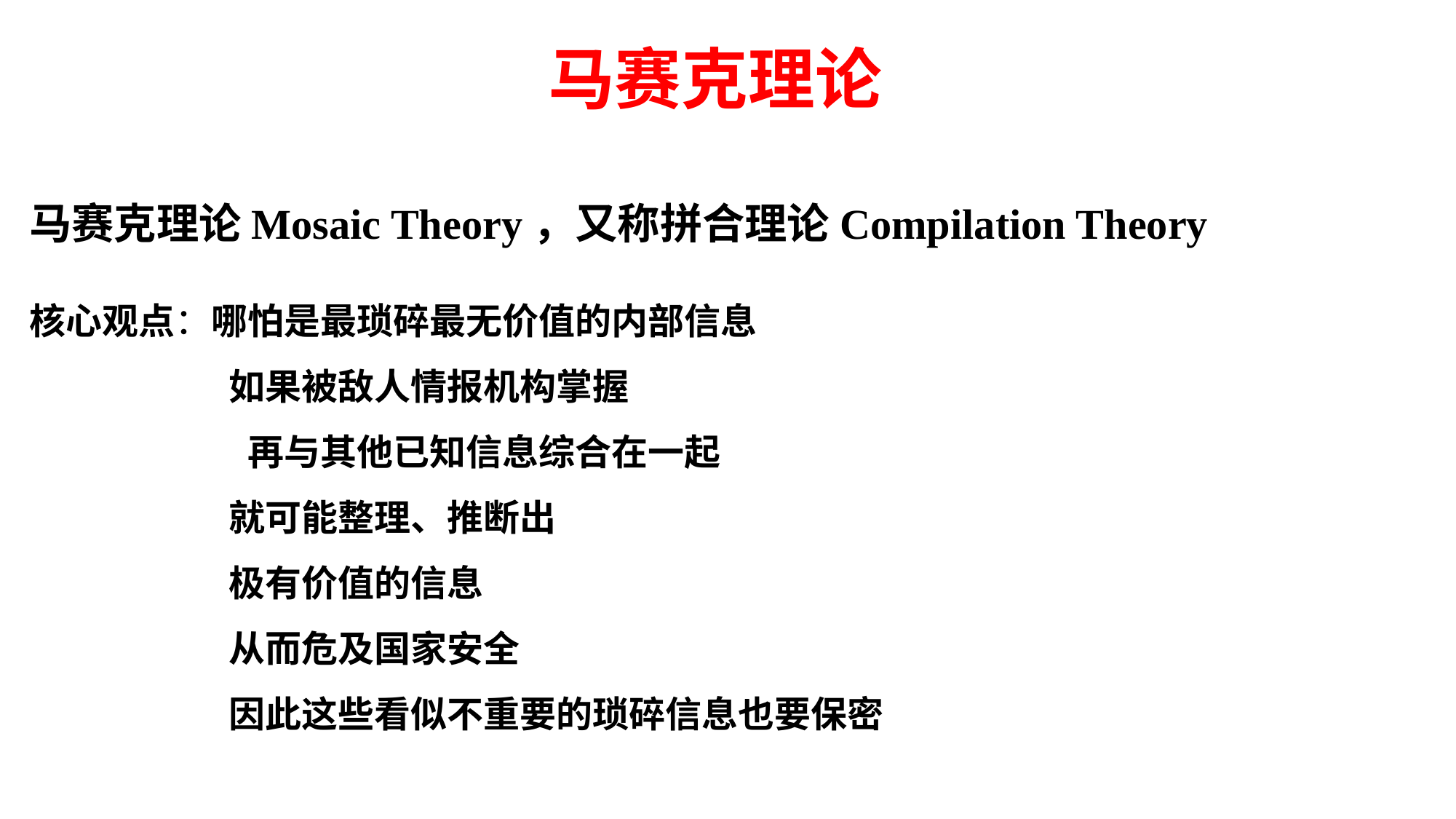

# 马赛克理论
马赛克理论Mosaic Theory，又称拼合理论Compilation Theory

核心观点：哪怕是最琐碎最无价值的内部信息
	          如果被敌人情报机构掌握
          		再与其他已知信息综合在一起
	          就可能整理、推断出
	          极有价值的信息
	          从而危及国家安全
	          因此这些看似不重要的琐碎信息也要保密